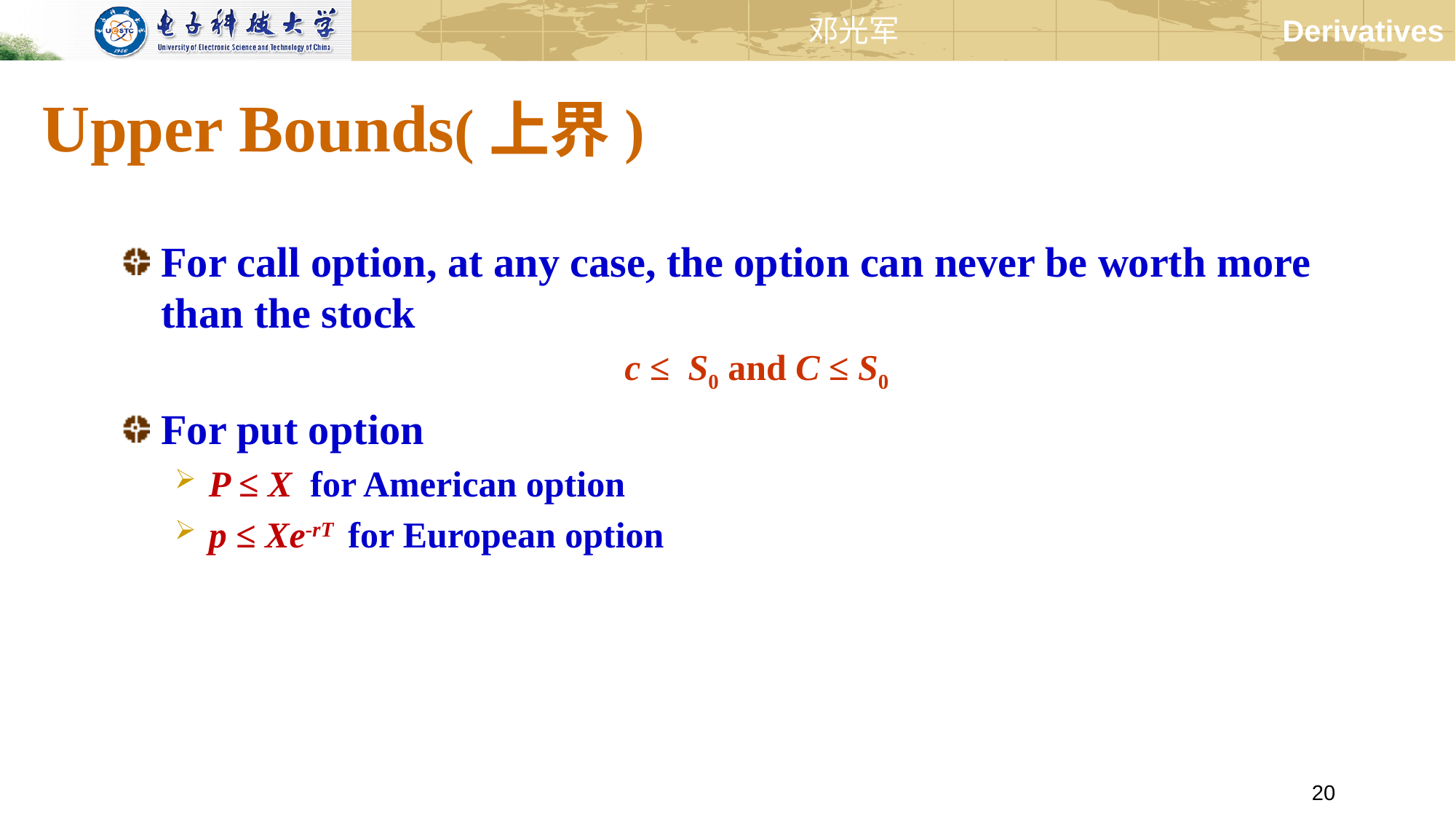

# Upper Bounds(上界)
For call option, at any case, the option can never be worth more than the stock
c ≤  S0 and C ≤ S0
For put option
P ≤ X  for American option
p ≤ Xe-rT  for European option